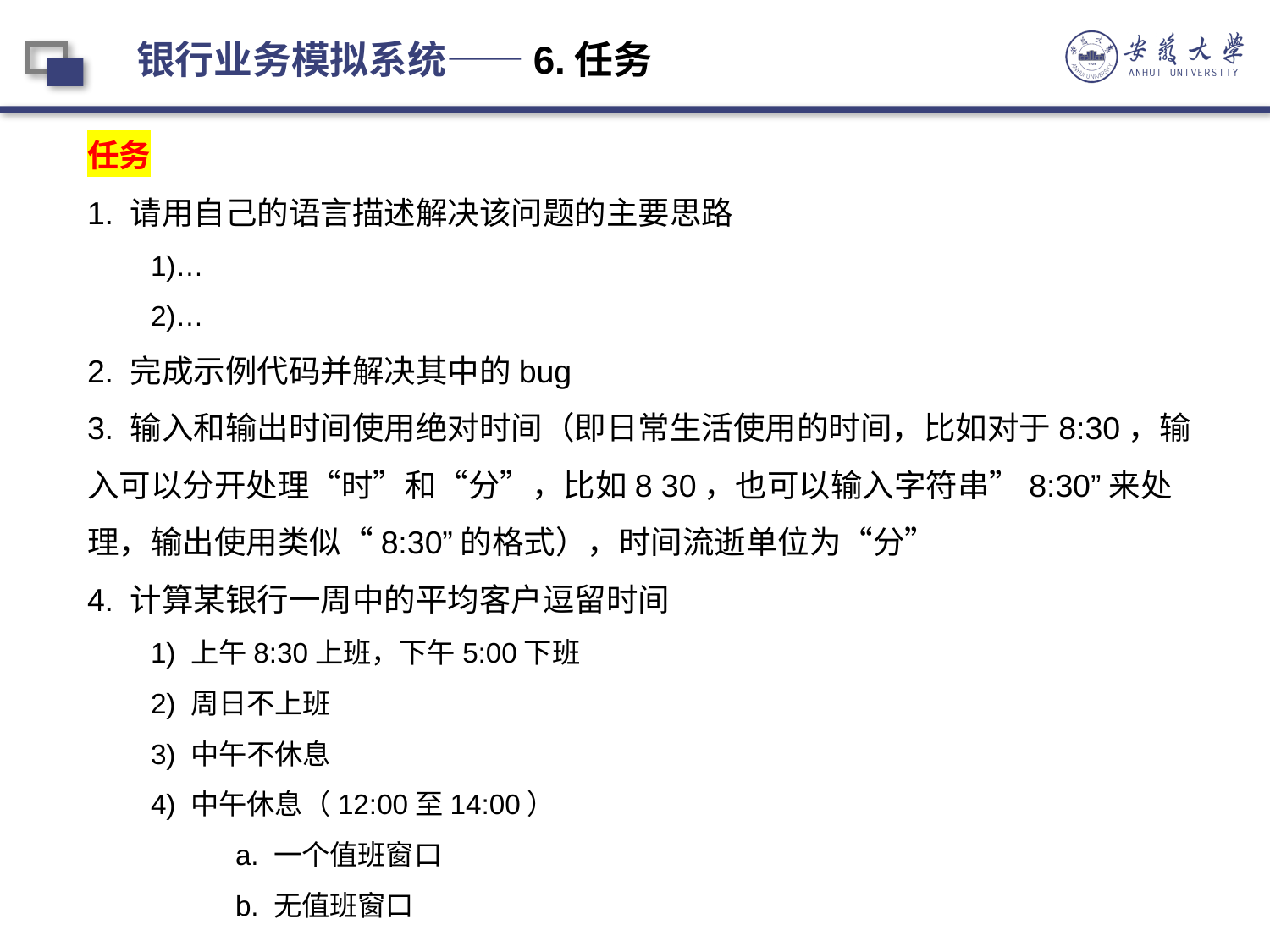

银行业务模拟系统——6.任务
任务
1. 请用自己的语言描述解决该问题的主要思路
1)…
2)…
2. 完成示例代码并解决其中的bug
3. 输入和输出时间使用绝对时间（即日常生活使用的时间，比如对于8:30，输入可以分开处理“时”和“分”，比如8 30，也可以输入字符串”8:30”来处理，输出使用类似“8:30”的格式），时间流逝单位为“分”
4. 计算某银行一周中的平均客户逗留时间
1) 上午8:30上班，下午5:00下班
2) 周日不上班
3) 中午不休息
4) 中午休息（12:00至14:00）
a. 一个值班窗口
b. 无值班窗口